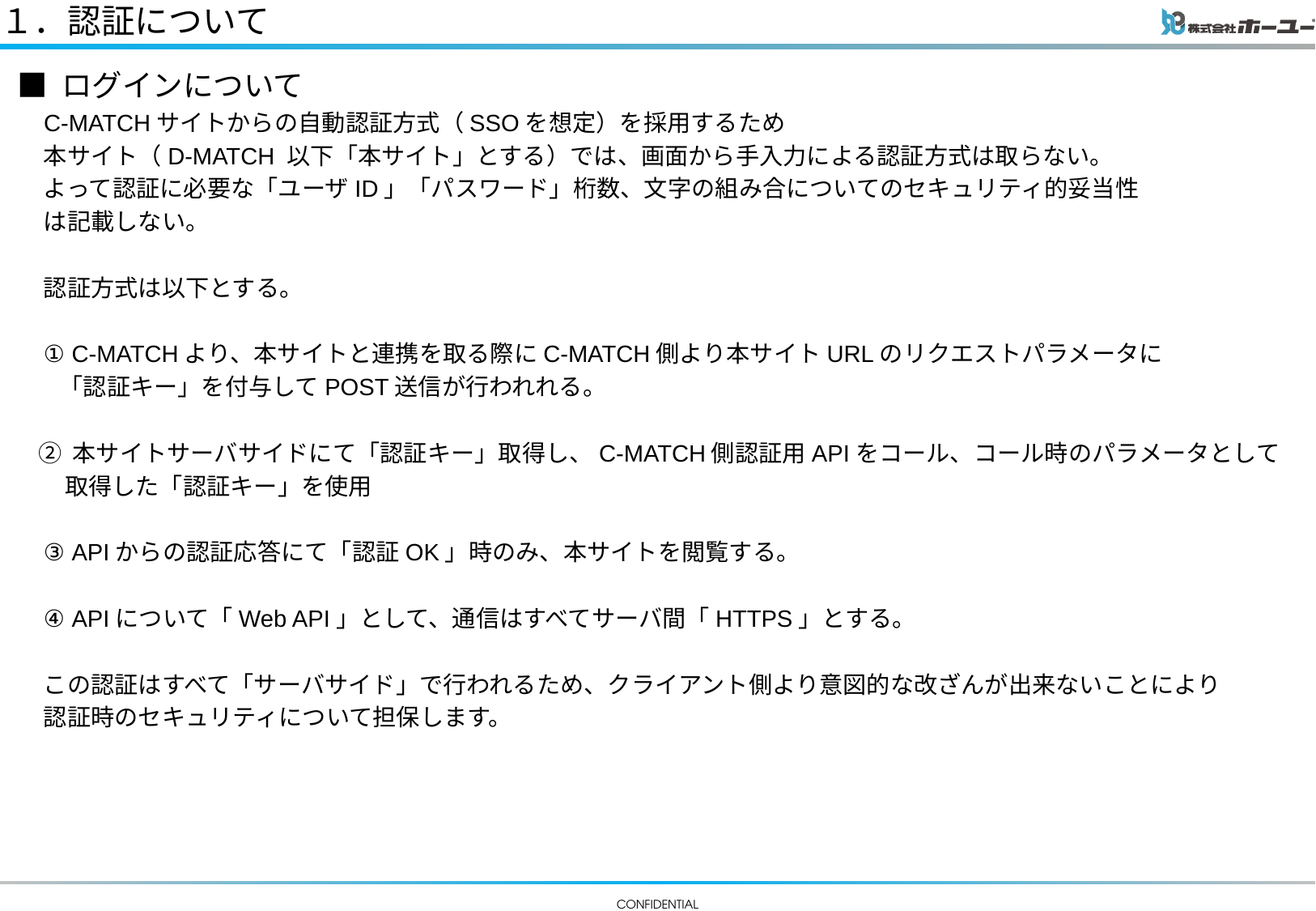

# １．認証について
■ ログインについて
    C-MATCHサイトからの自動認証方式（SSOを想定）を採用するため
    本サイト（D-MATCH 以下「本サイト」とする）では、画面から手入力による認証方式は取らない。
    よって認証に必要な「ユーザID」「パスワード」桁数、文字の組み合についてのセキュリティ的妥当性
    は記載しない。

    認証方式は以下とする。

    ① C-MATCHより、本サイトと連携を取る際にC-MATCH側より本サイトURLのリクエストパラメータに
       「認証キー」を付与してPOST送信が行われれる。

    ② 本サイトサーバサイドにて「認証キー」取得し、C-MATCH側認証用APIをコール、コール時のパラメータとして
        取得した「認証キー」を使用

    ③ APIからの認証応答にて「認証OK」時のみ、本サイトを閲覧する。

    ④ APIについて「Web API」として、通信はすべてサーバ間「HTTPS」とする。

    この認証はすべて「サーバサイド」で行われるため、クライアント側より意図的な改ざんが出来ないことにより
    認証時のセキュリティについて担保します。